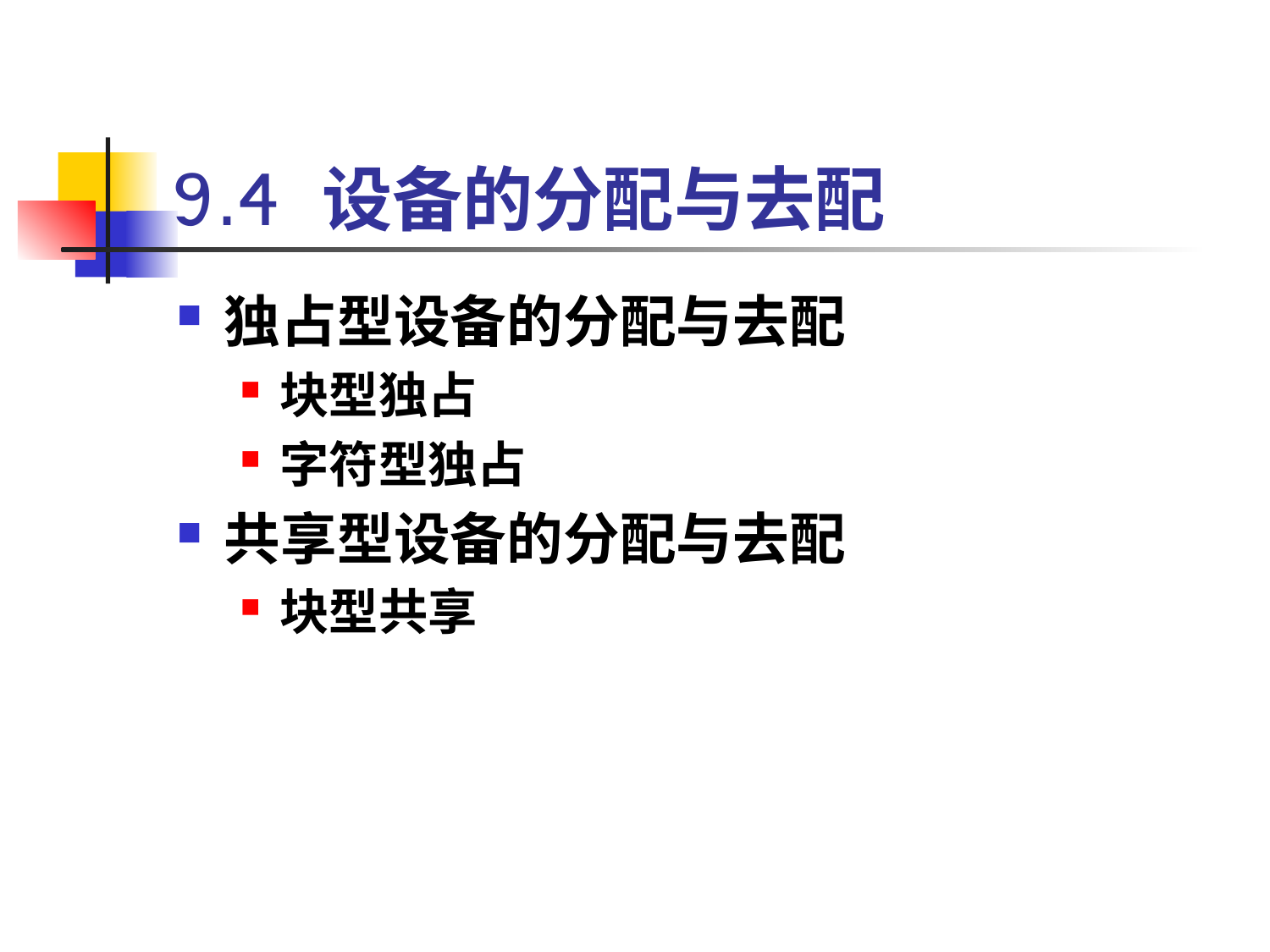

# 9.4 设备的分配与去配
独占型设备的分配与去配
块型独占
字符型独占
共享型设备的分配与去配
块型共享